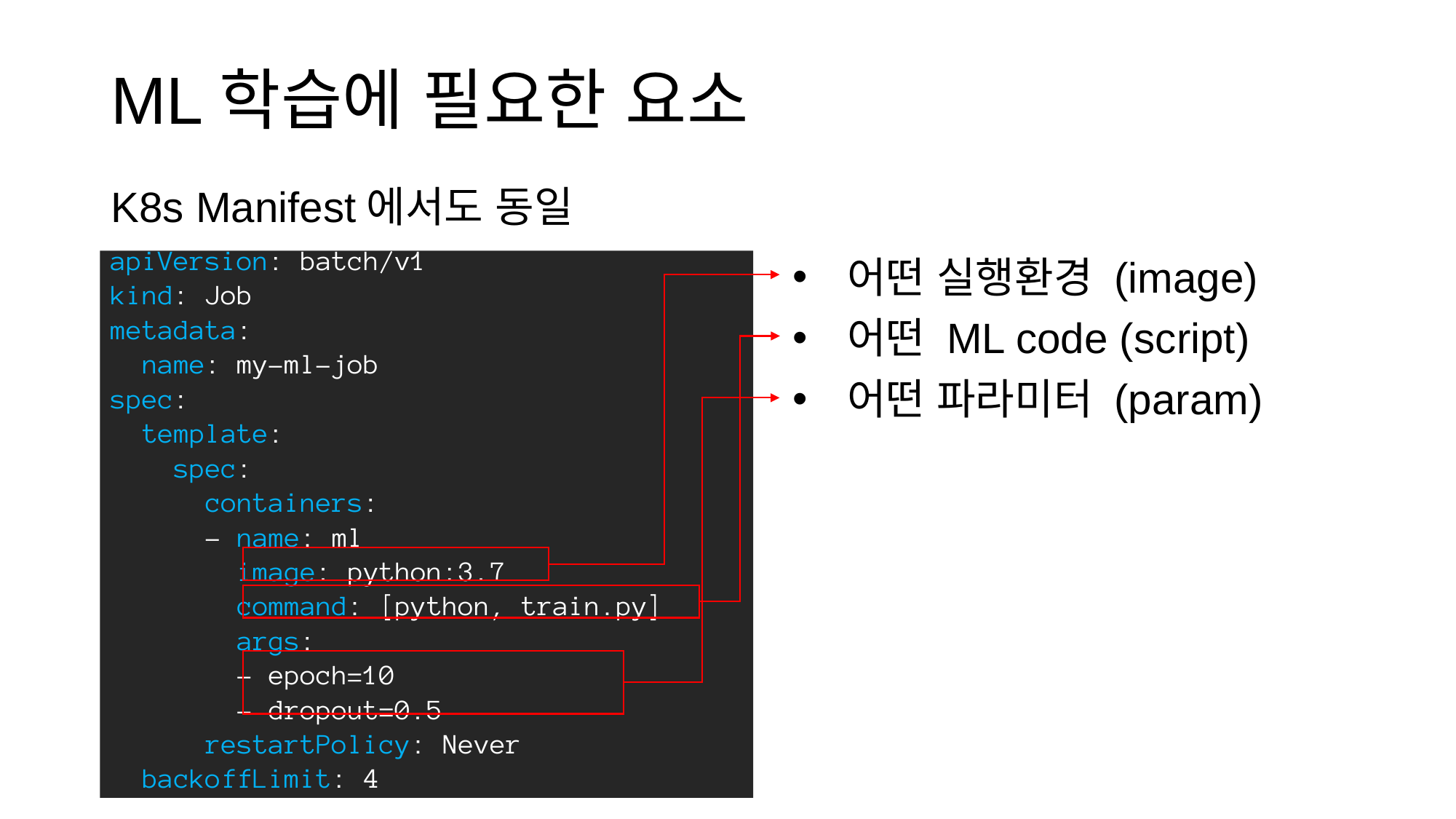

# ML학습에 필요한 요소
K8s Manifest에서도 동일
apiVersion: batch/v1
kind: Job
metadata:
  name: my-ml-job
spec:
  template:
    spec:
      containers:
      - name: ml
        image: python:3.7
        command: [python, train.py]
        args:
        - epoch=10
        - dropout=0.5
      restartPolicy: Never
  backoffLimit: 4
어떤 실행환경 (image)
어떤 ML code (script)
어떤 파라미터 (param)